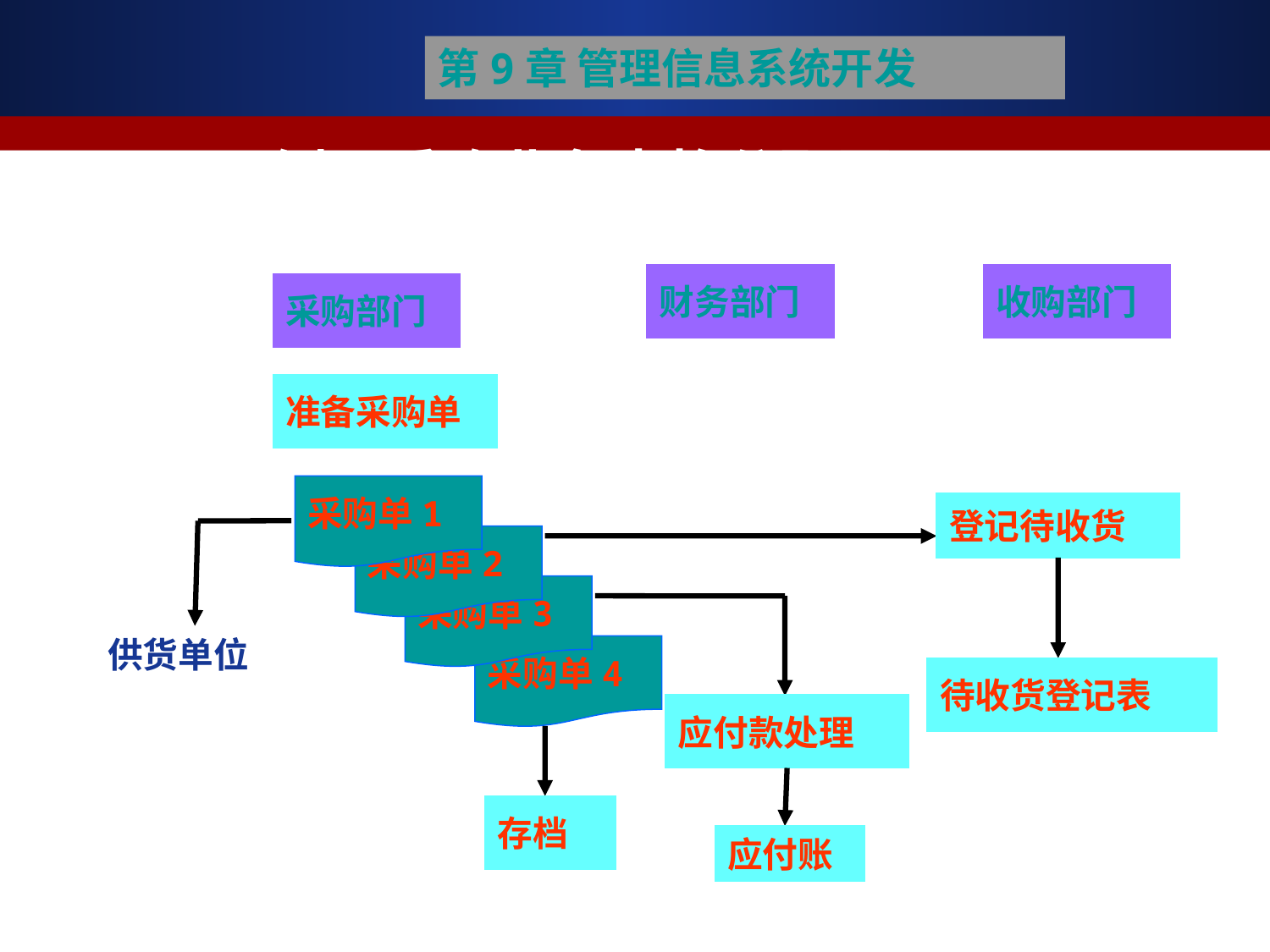

第9章 管理信息系统开发
# 例：采购业务表格分配图
财务部门
收购部门
采购部门
准备采购单
采购单1
登记待收货

采购单2

采购单3

供货单位
采购单4
待收货登记表
应付款处理

存档
应付账